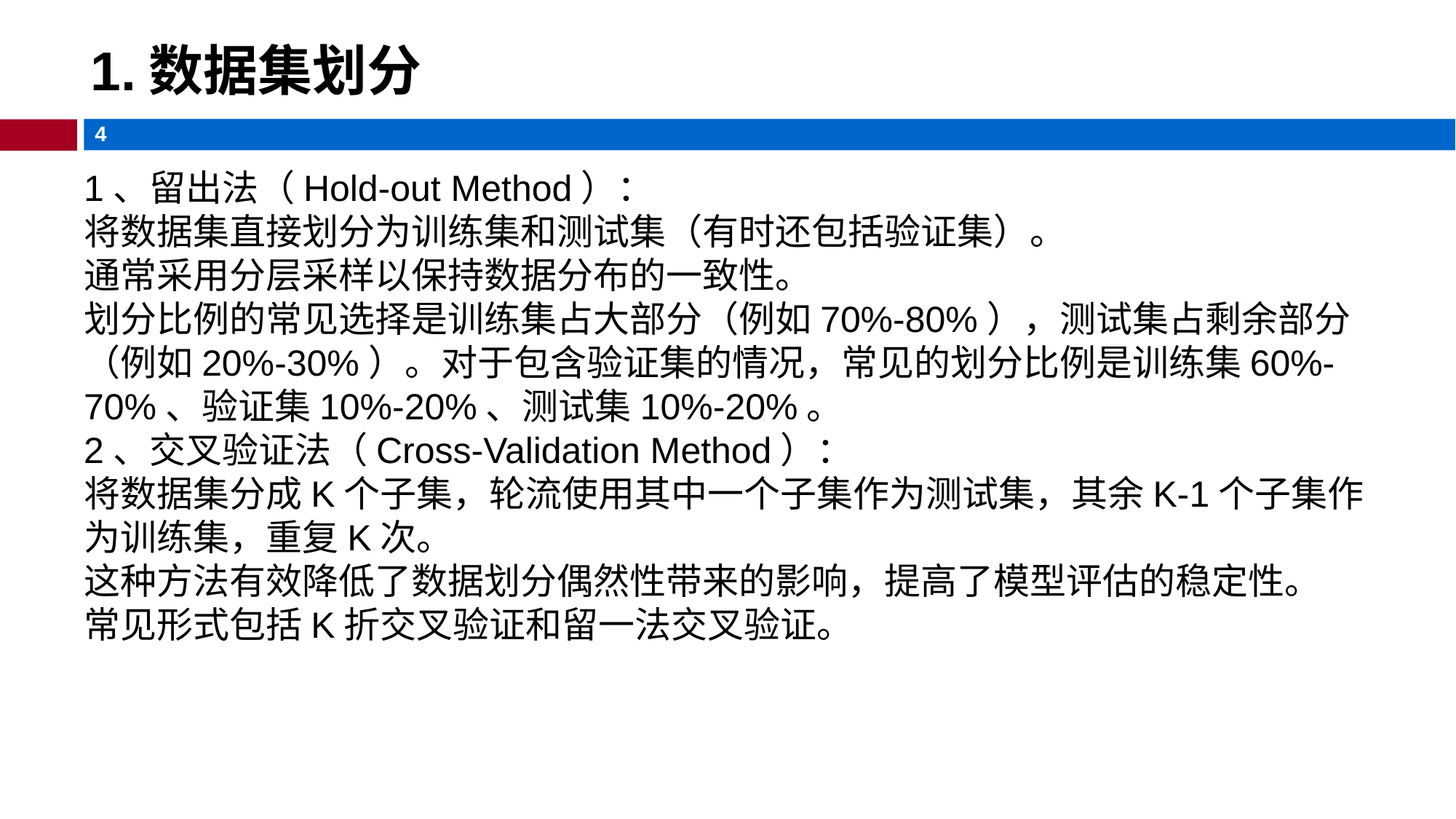

# 1.数据集划分

1、留出法（Hold-out Method）：
将数据集直接划分为训练集和测试集（有时还包括验证集）。
通常采用分层采样以保持数据分布的一致性。
划分比例的常见选择是训练集占大部分（例如70%-80%），测试集占剩余部分（例如20%-30%）。对于包含验证集的情况，常见的划分比例是训练集60%-70%、验证集10%-20%、测试集10%-20%。
2、交叉验证法（Cross-Validation Method）：
将数据集分成K个子集，轮流使用其中一个子集作为测试集，其余K-1个子集作为训练集，重复K次。
这种方法有效降低了数据划分偶然性带来的影响，提高了模型评估的稳定性。
常见形式包括K折交叉验证和留一法交叉验证。